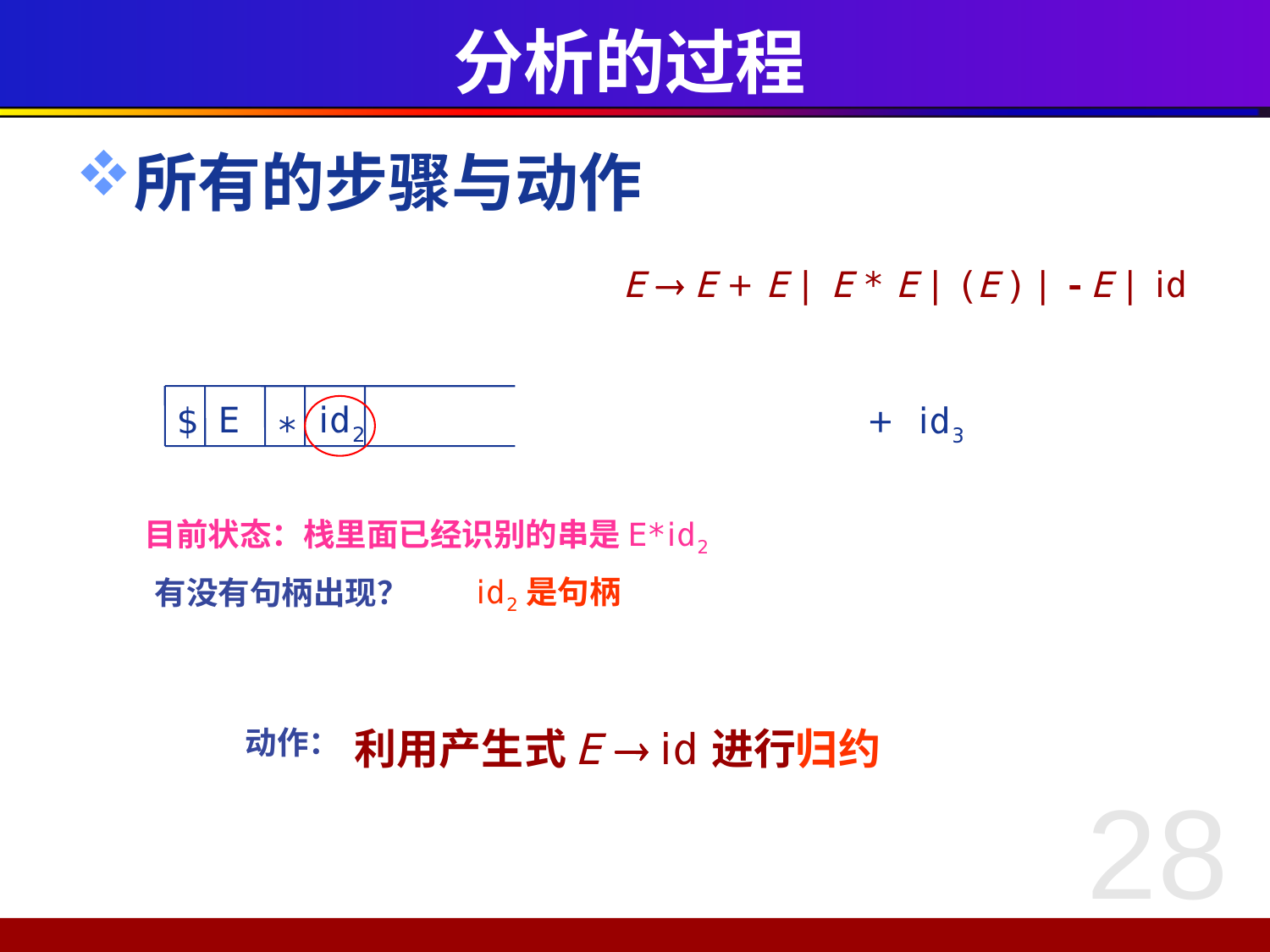

# 分析的过程
所有的步骤与动作
E → E + E | E * E | (E ) | − E | id

E
id2
$
+
id3

*

目前状态：栈里面已经识别的串是E*id2
id2是句柄
有没有句柄出现？
利用产生式E → id进行归约
动作：